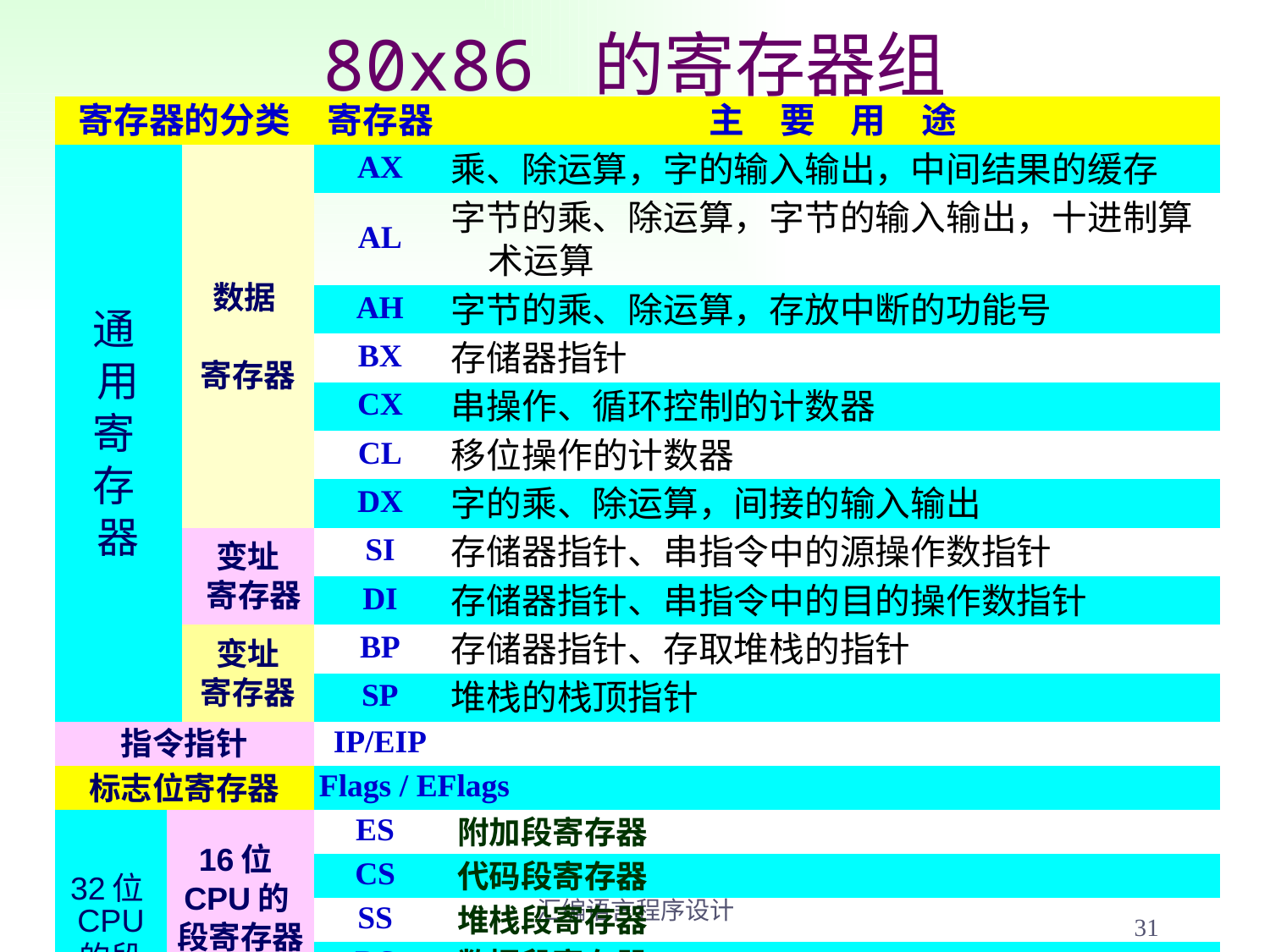

# 80x86 的寄存器组
| 寄存器的分类 |  |  | 寄存器 |  | 主　要　用　途 |
| --- | --- | --- | --- | --- | --- |
| 通 用 寄 存 器 |  | 数据 　 寄存器 | AX |  | 乘、除运算，字的输入输出，中间结果的缓存 |
|  |  |  | AL |  | 字节的乘、除运算，字节的输入输出，十进制算术运算 |
|  |  |  | AH |  | 字节的乘、除运算，存放中断的功能号 |
|  |  |  | BX |  | 存储器指针 |
|  |  |  | CX |  | 串操作、循环控制的计数器 |
|  |  |  | CL |  | 移位操作的计数器 |
|  |  |  | DX |  | 字的乘、除运算，间接的输入输出 |
|  |  | 变址 寄存器 | SI |  | 存储器指针、串指令中的源操作数指针 |
|  |  |  | DI |  | 存储器指针、串指令中的目的操作数指针 |
|  |  | 变址 寄存器 | BP |  | 存储器指针、存取堆栈的指针 |
|  |  |  | SP |  | 堆栈的栈顶指针 |
| 指令指针 |  |  | IP/EIP |  |  |
| 标志位寄存器 |  |  | Flags / EFlags |  |  |
| 32位 CPU 的段 寄存器 | 16位CPU的 段寄存器 |  | ES | 附加段寄存器 |  |
|  |  |  | CS | 代码段寄存器 |  |
|  |  |  | SS | 堆栈段寄存器 |  |
|  |  |  | DS | 数据段寄存器 |  |
|  | 新增加的 段寄存器 |  | FS | 附加段寄存器 |  |
|  |  |  | GS | 附加段寄存器 |  |
31
汇编语言程序设计